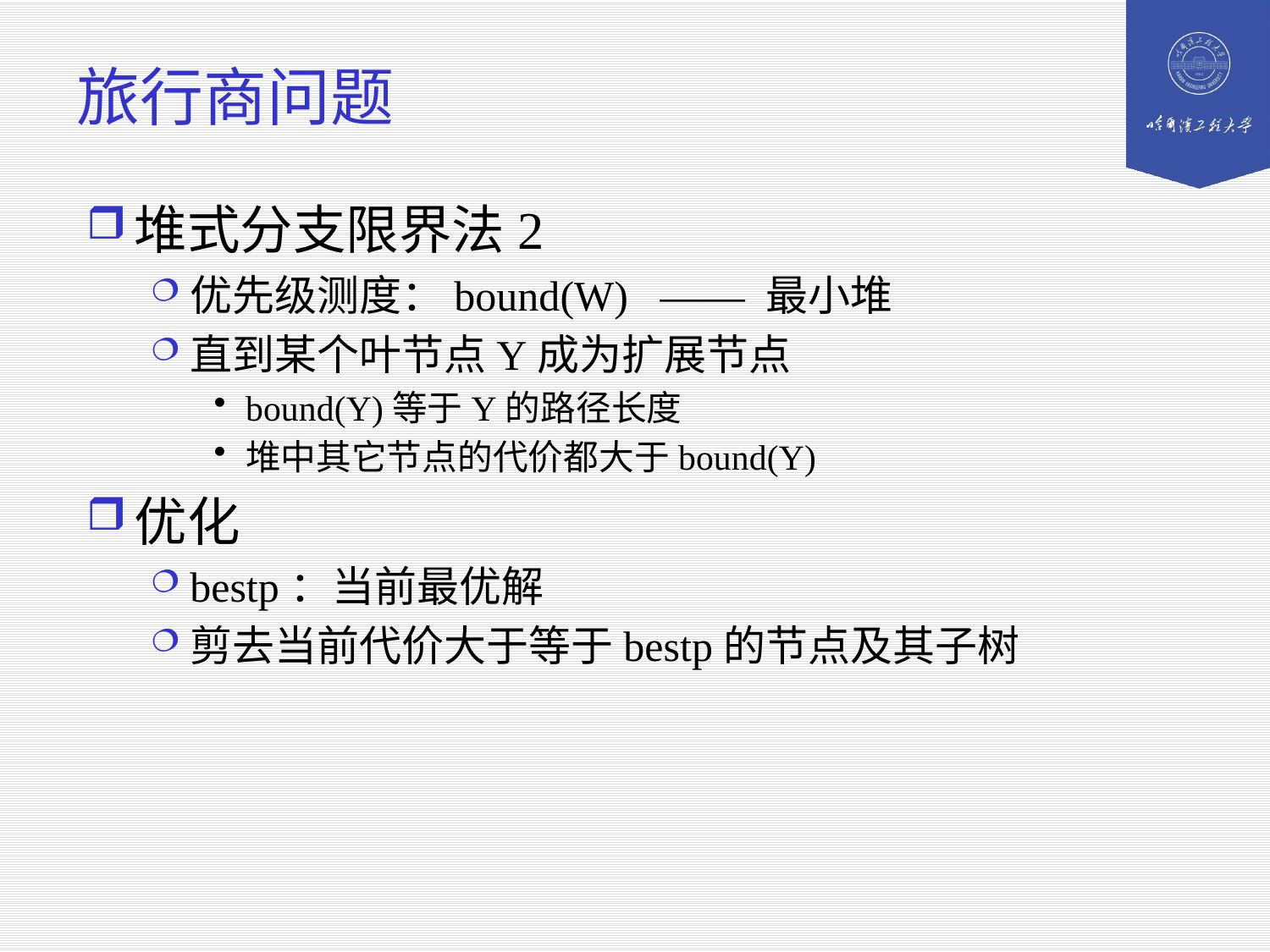

# 旅行商问题
堆式分支限界法2
优先级测度：bound(W)   —— 最小堆
直到某个叶节点Y成为扩展节点
bound(Y)等于Y的路径长度
堆中其它节点的代价都大于bound(Y)
优化
bestp：当前最优解
剪去当前代价大于等于bestp的节点及其子树